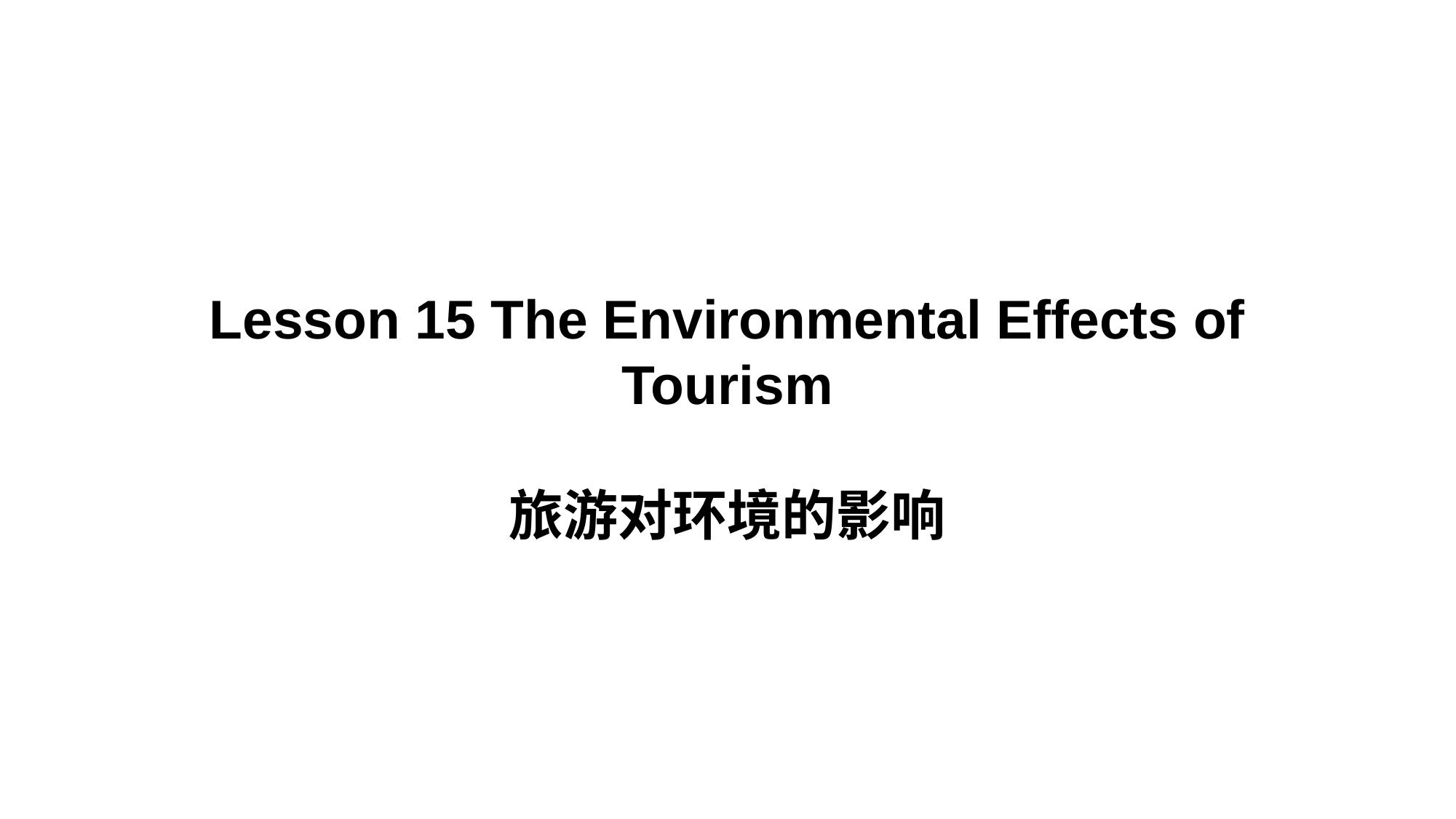

Lesson 15 The Environmental Effects of Tourism

旅游对环境的影响